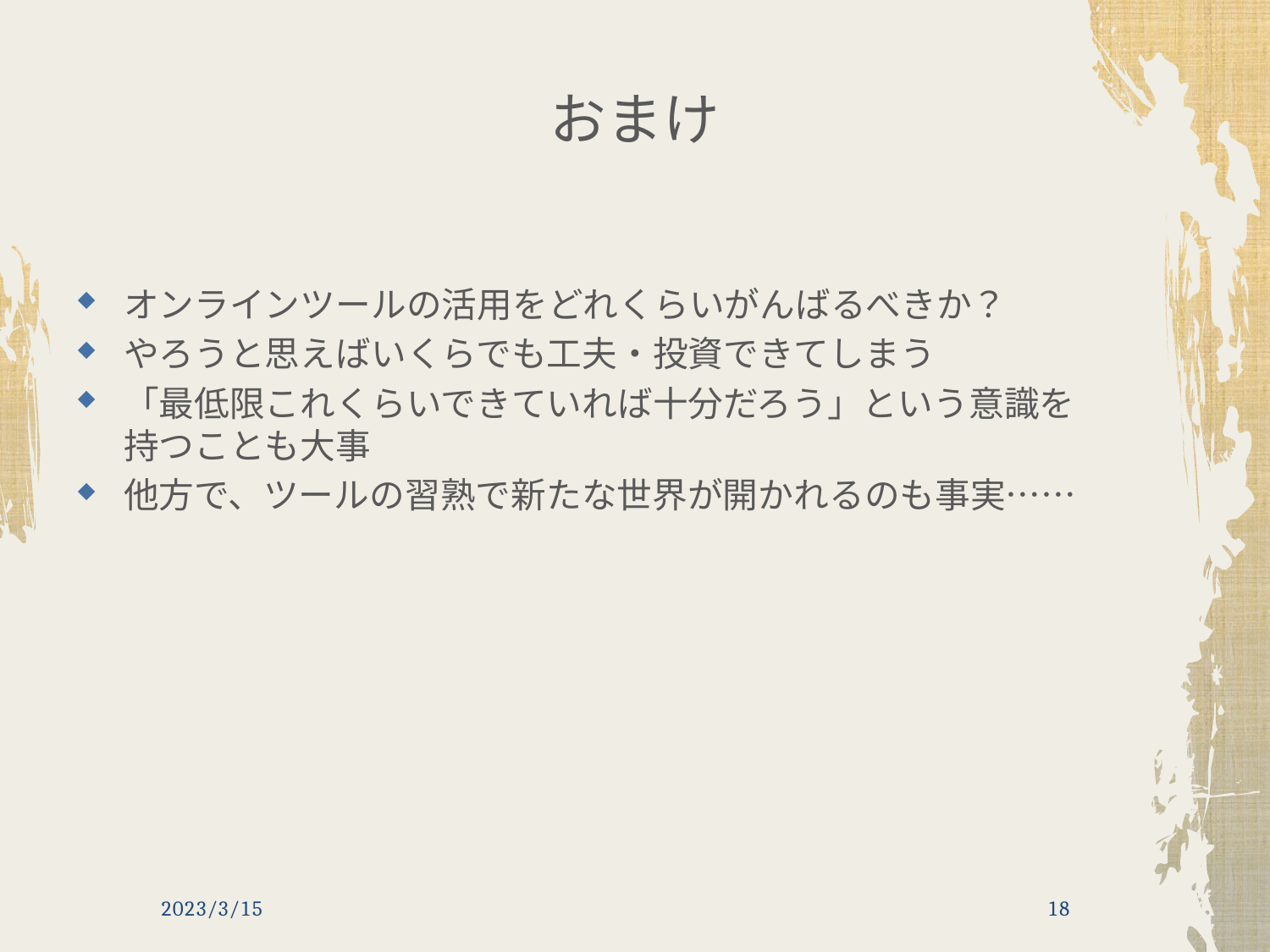

# おまけ
オンラインツールの活用をどれくらいがんばるべきか？
やろうと思えばいくらでも工夫・投資できてしまう
「最低限これくらいできていれば十分だろう」という意識を
持つことも大事
他方で、ツールの習熟で新たな世界が開かれるのも事実……
2023/3/15
18